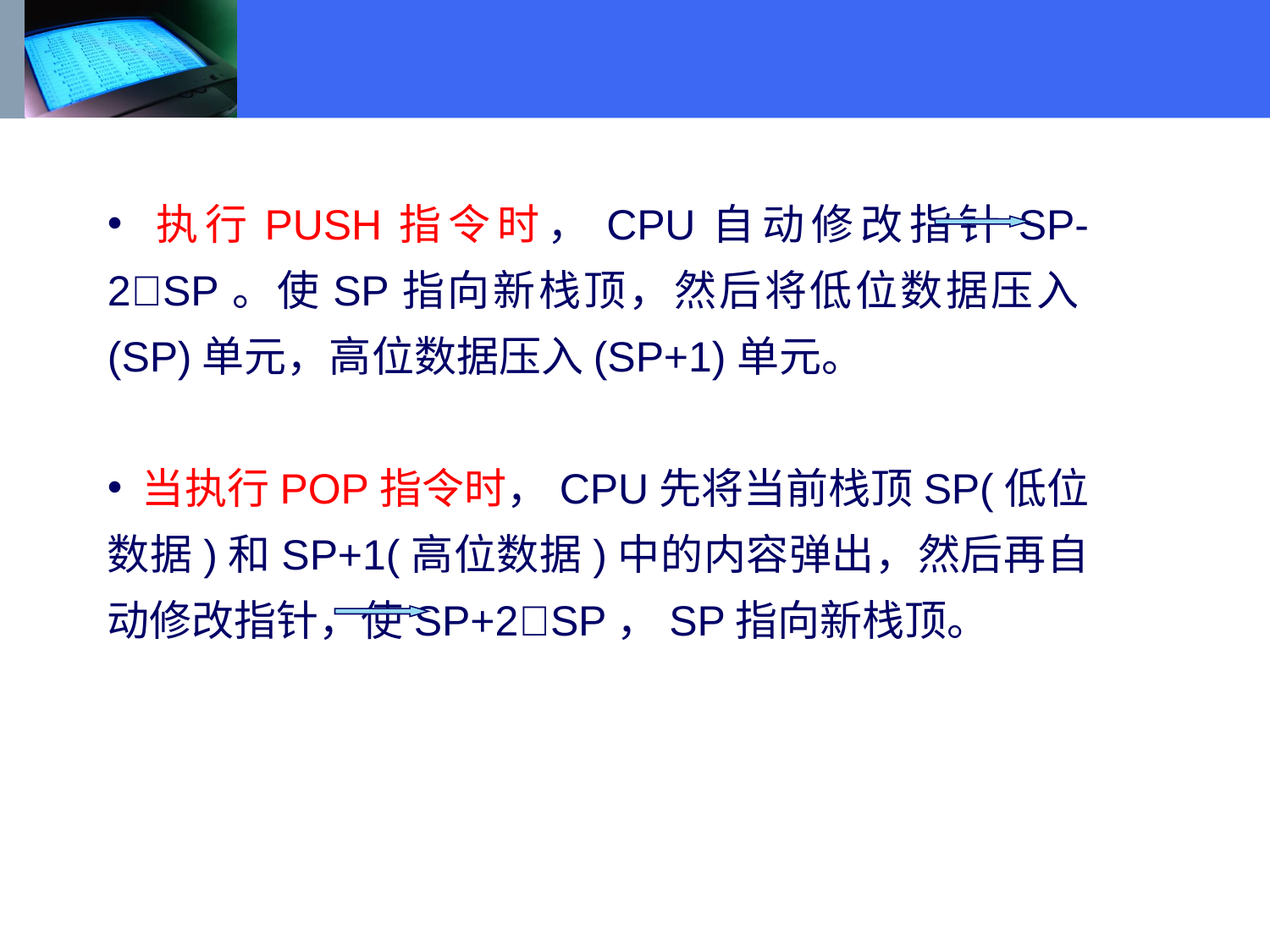

#
 执行PUSH指令时，CPU自动修改指针SP-2􀃎SP。使SP指向新栈顶，然后将低位数据压入(SP)单元，高位数据压入(SP+1)单元。

 当执行POP指令时，CPU先将当前栈顶SP(低位数据)和SP+1(高位数据)中的内容弹出，然后再自动修改指针，使SP+2􀃎SP，SP指向新栈顶。